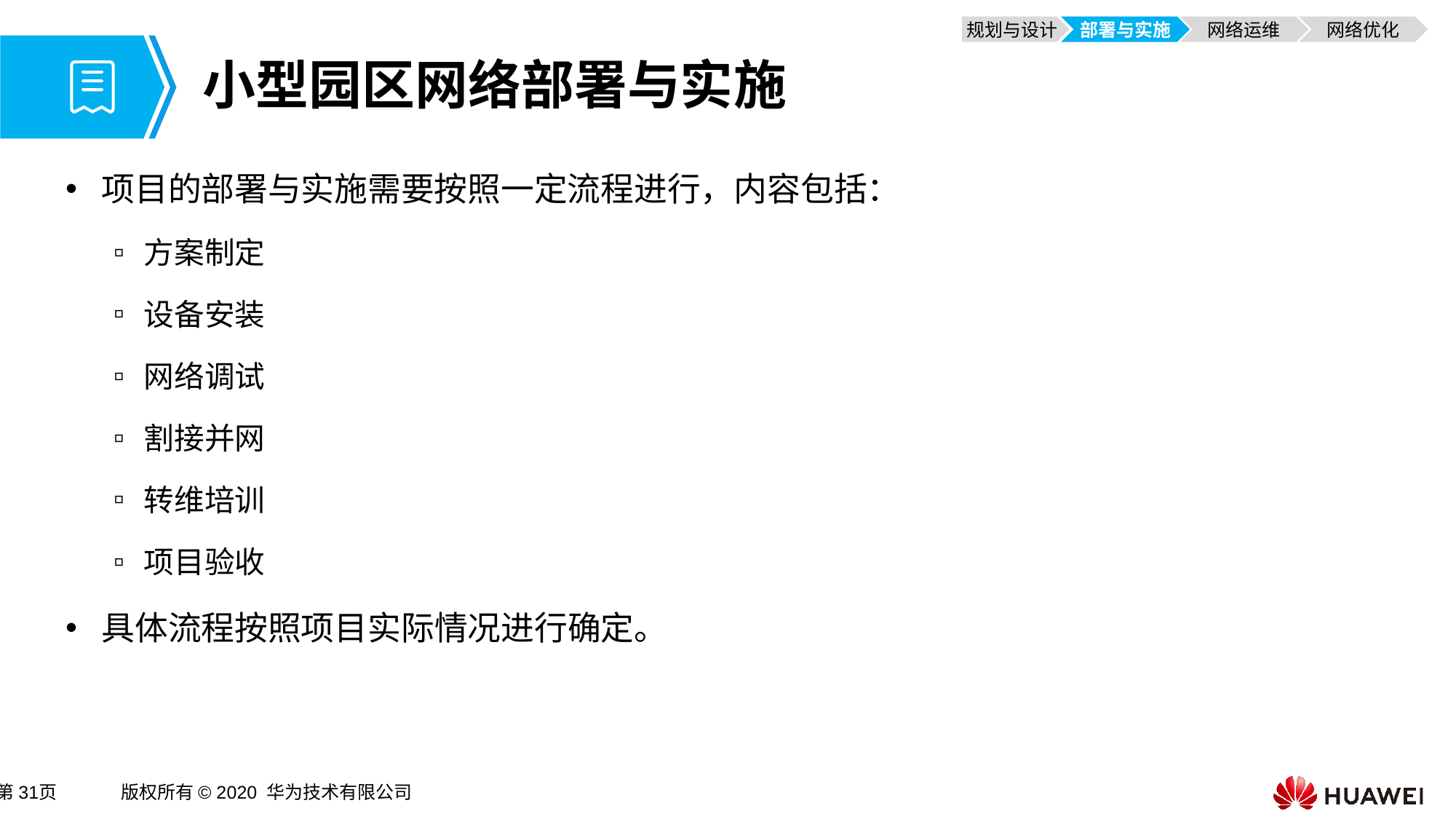

规划与设计
部署与实施
网络运维
网络优化
# 小型园区网络部署与实施
项目的部署与实施需要按照一定流程进行，内容包括：
方案制定
设备安装
网络调试
割接并网
转维培训
项目验收
具体流程按照项目实际情况进行确定。